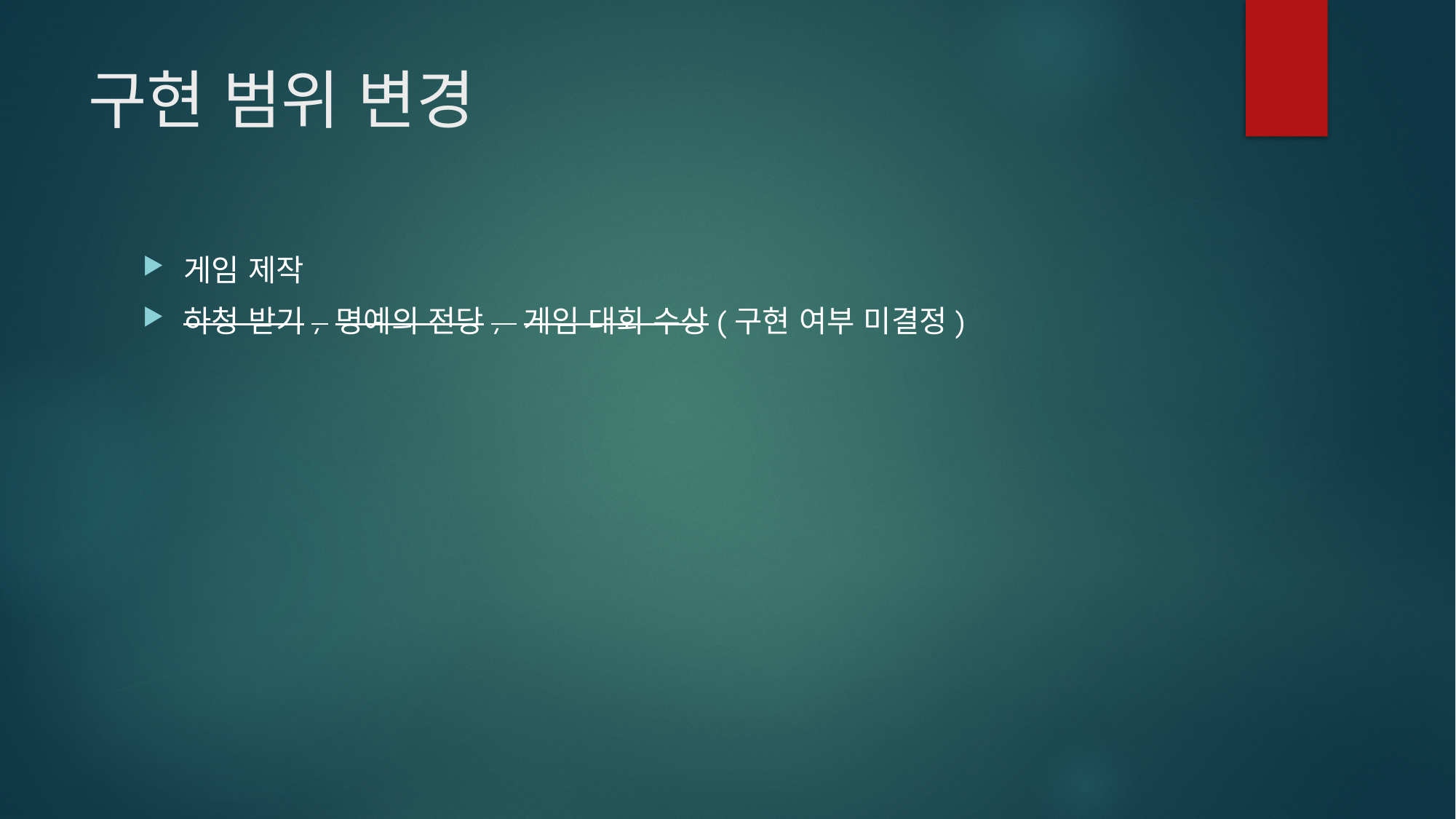

# 구현 범위 변경
게임 제작
하청 받기, 명예의 전당,  게임 대회 수상(구현 여부 미결정)